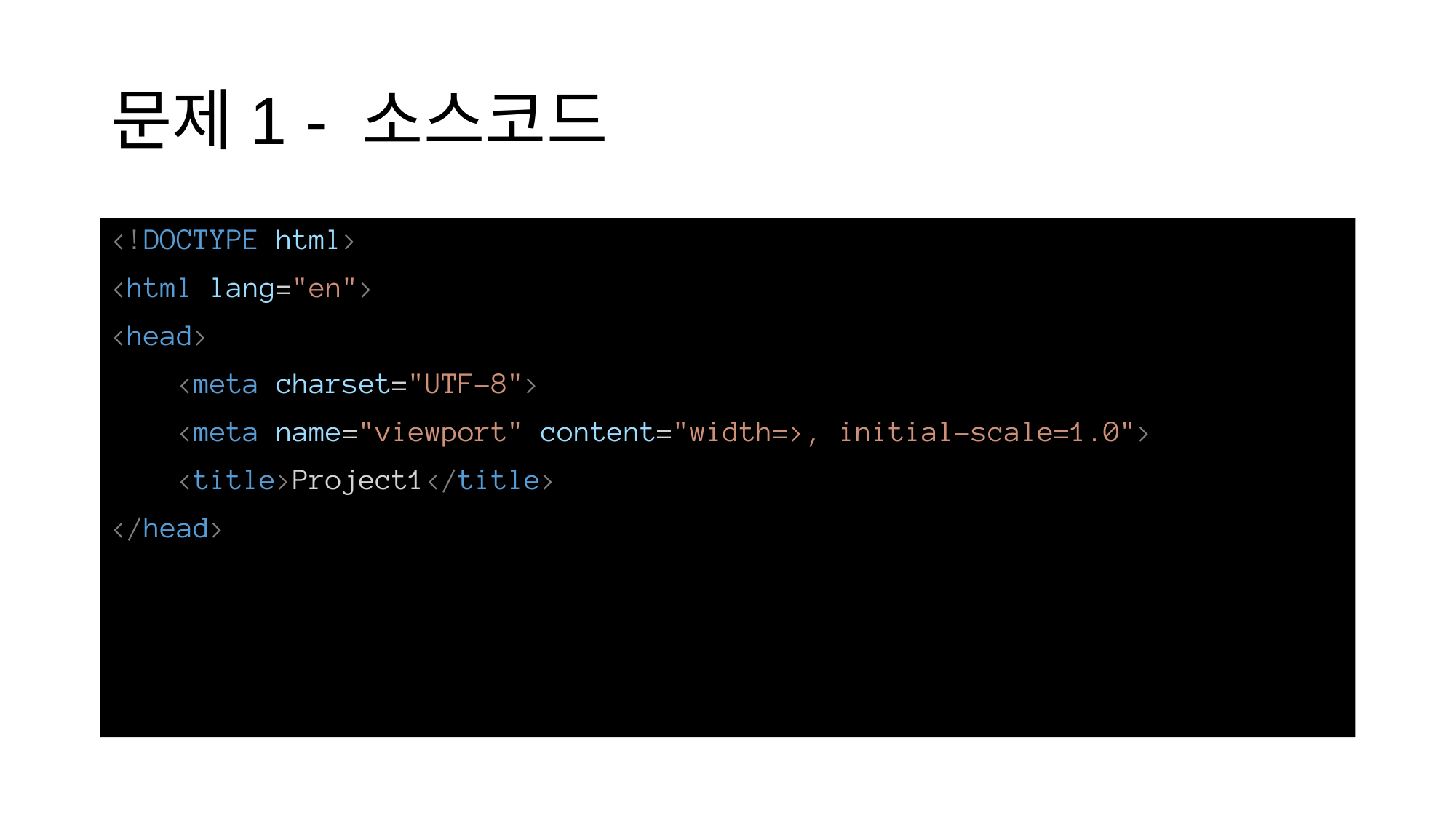

# 문제1 - 소스코드
<!DOCTYPE html>
<html lang="en">
<head>
    <meta charset="UTF-8">
    <meta name="viewport" content="width=>, initial-scale=1.0">
    <title>Project1</title>
</head>